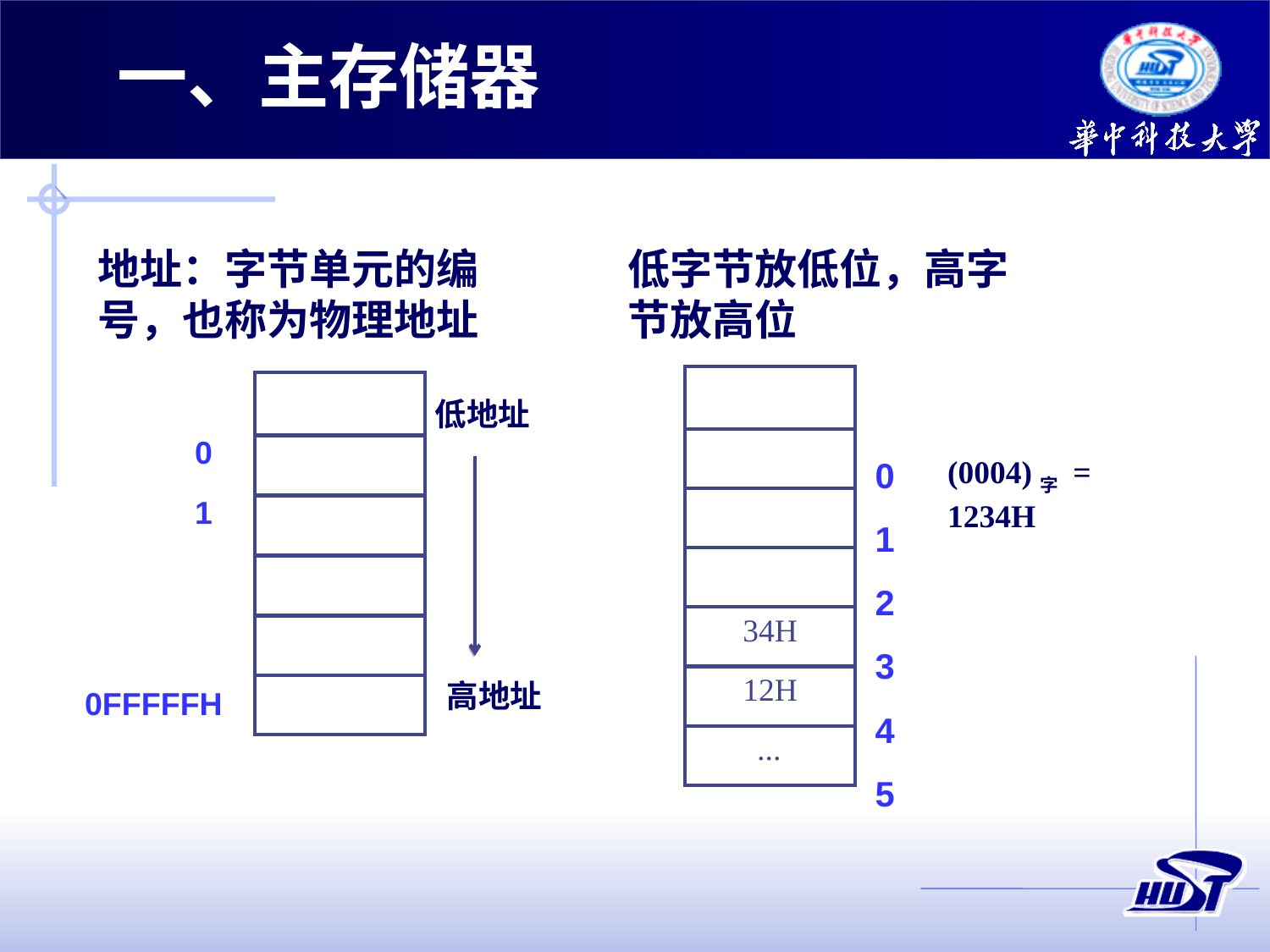

一、主存储器
地址：字节单元的编号，也称为物理地址
低字节放低位，高字节放高位

0

1

2

3

4

5

0

低地址

1

0FFFFFH
  高地址
|  |
| --- |
|  |
| --- |
|  |
| --- |
|  |
| --- |
(0004)字 = 1234H
|  |
| --- |
|  |
| --- |
|  |
| --- |
|  |
| --- |
| 34H |
| --- |
|  |
| --- |
| 12H |
| --- |
|  |
| --- |
| ... |
| --- |